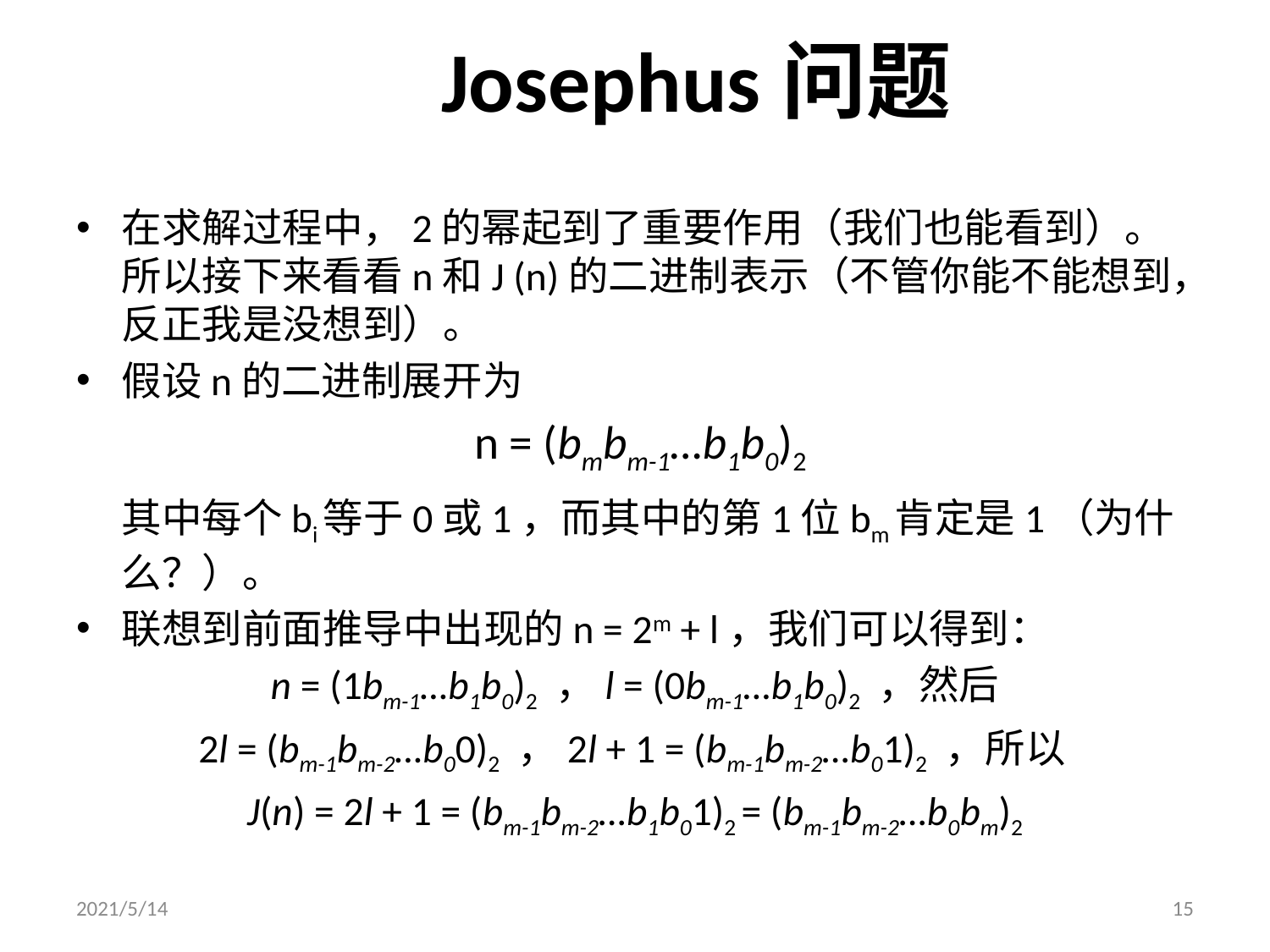

# Josephus问题
在求解过程中，2的幂起到了重要作用（我们也能看到）。所以接下来看看n和J (n)的二进制表示（不管你能不能想到，反正我是没想到）。
假设n的二进制展开为
 n = (bmbm-1…b1b0)2
	其中每个bi等于0或1，而其中的第1位bm肯定是1（为什么？）。
联想到前面推导中出现的n = 2m + l，我们可以得到：
n = (1bm-1…b1b0)2 ，l = (0bm-1…b1b0)2 ，然后
2l = (bm-1bm-2…b00)2 ，2l + 1 = (bm-1bm-2…b01)2 ，所以
J(n) = 2l + 1 = (bm-1bm-2…b1b01)2 = (bm-1bm-2…b0bm)2

2021/5/14
15